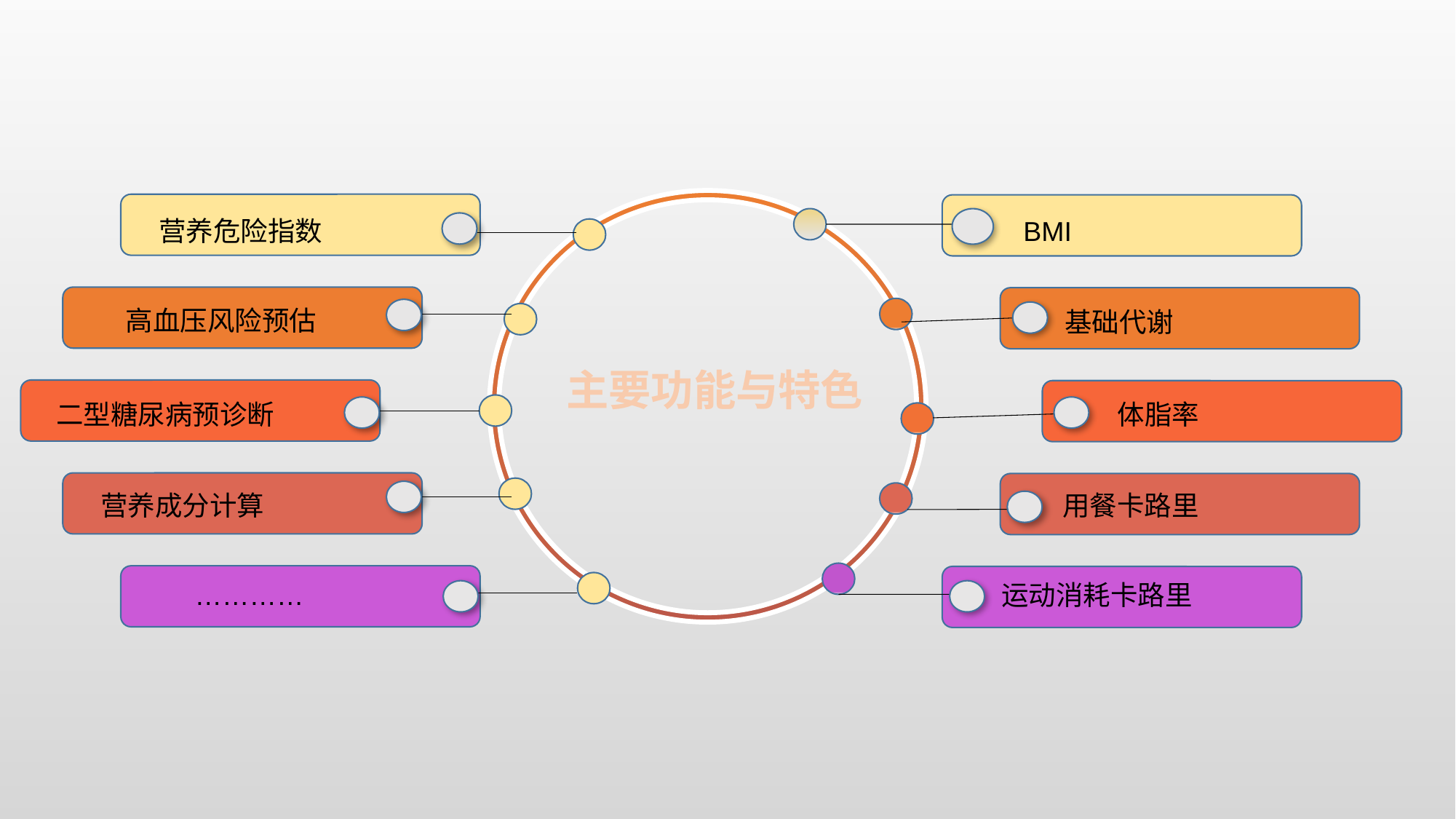

营养危险指数

BMI

高血压风险预估

基础代谢

主要功能与特色
二型糖尿病预诊断
体脂率

营养成分计算

用餐卡路里

…………

运动消耗卡路里